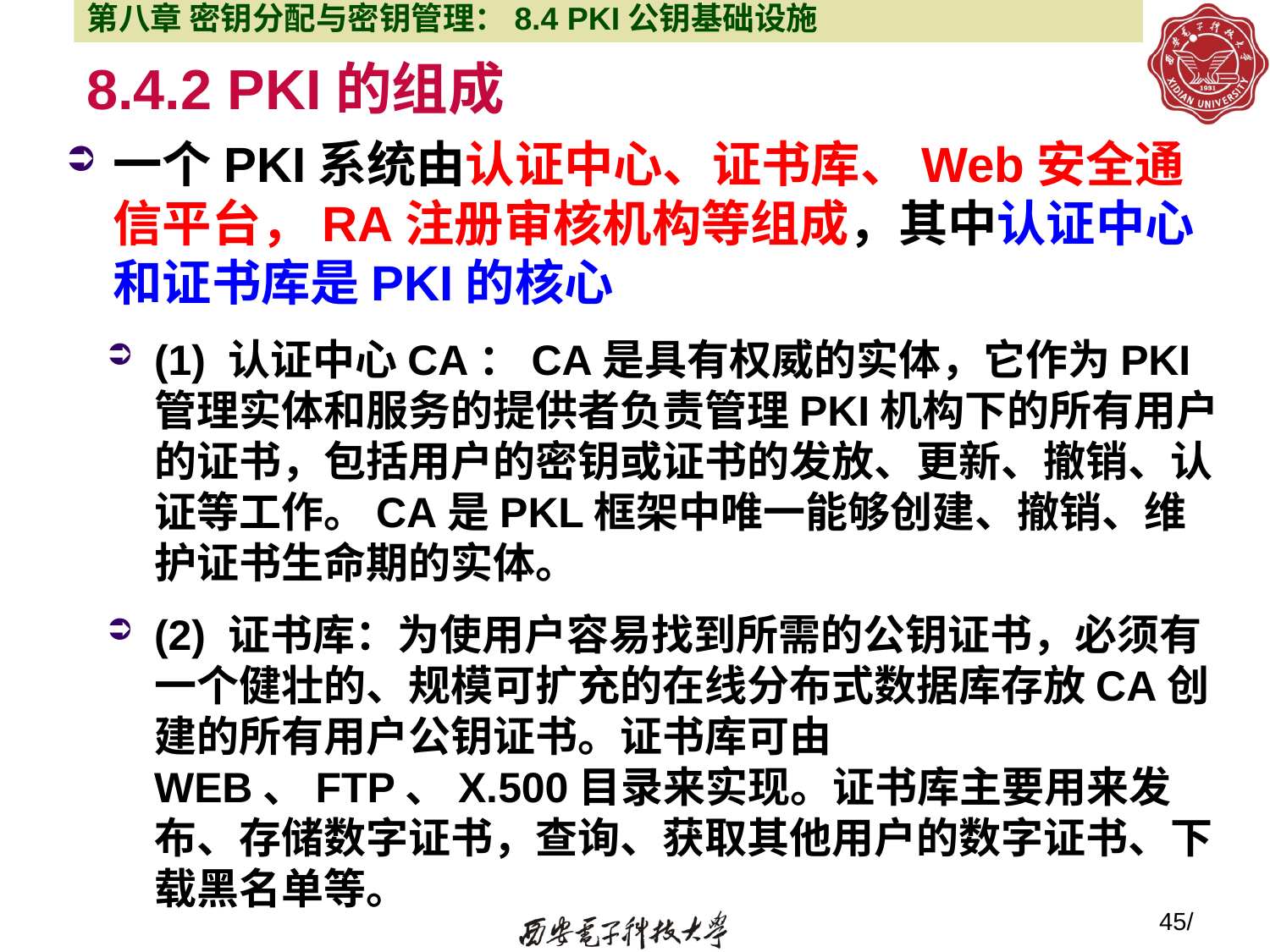

第八章 密钥分配与密钥管理：8.4 PKI公钥基础设施
# 8.4.2 PKI的组成
一个PKI系统由认证中心、证书库、Web安全通信平台，RA注册审核机构等组成，其中认证中心和证书库是PKI的核心
(1) 认证中心CA：CA是具有权威的实体，它作为PKI管理实体和服务的提供者负责管理PKI机构下的所有用户的证书，包括用户的密钥或证书的发放、更新、撤销、认证等工作。CA是PKL框架中唯一能够创建、撤销、维护证书生命期的实体。
(2) 证书库：为使用户容易找到所需的公钥证书，必须有一个健壮的、规模可扩充的在线分布式数据库存放CA创建的所有用户公钥证书。证书库可由WEB、FTP、X.500目录来实现。证书库主要用来发布、存储数字证书，查询、获取其他用户的数字证书、下载黑名单等。
45/